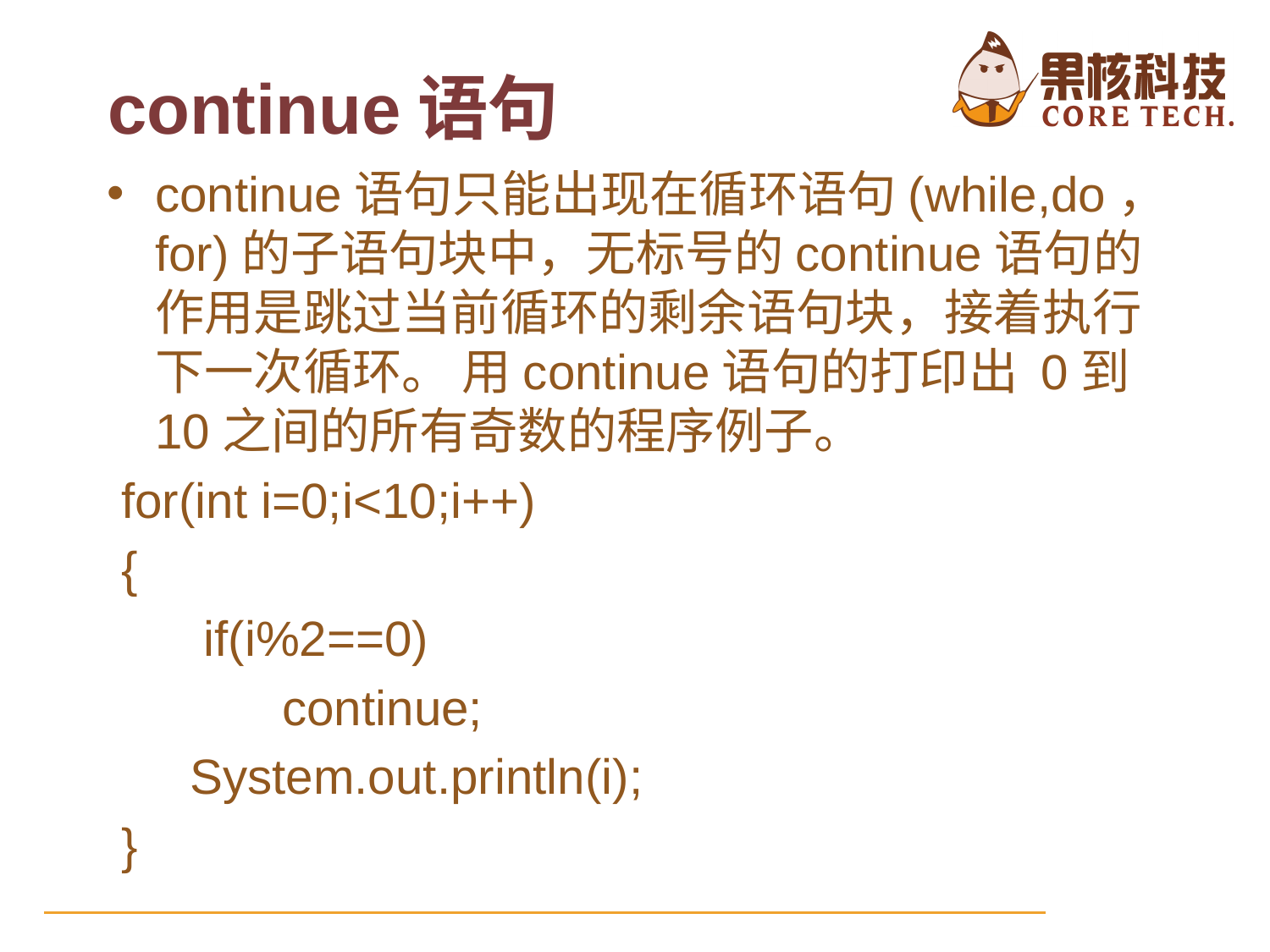

# continue语句
continue语句只能出现在循环语句(while,do，for)的子语句块中，无标号的continue语句的作用是跳过当前循环的剩余语句块，接着执行下一次循环。 用continue语句的打印出 0到10之间的所有奇数的程序例子。
 for(int i=0;i<10;i++)
 {
       if(i%2==0)
       	continue;
      System.out.println(i);
 }